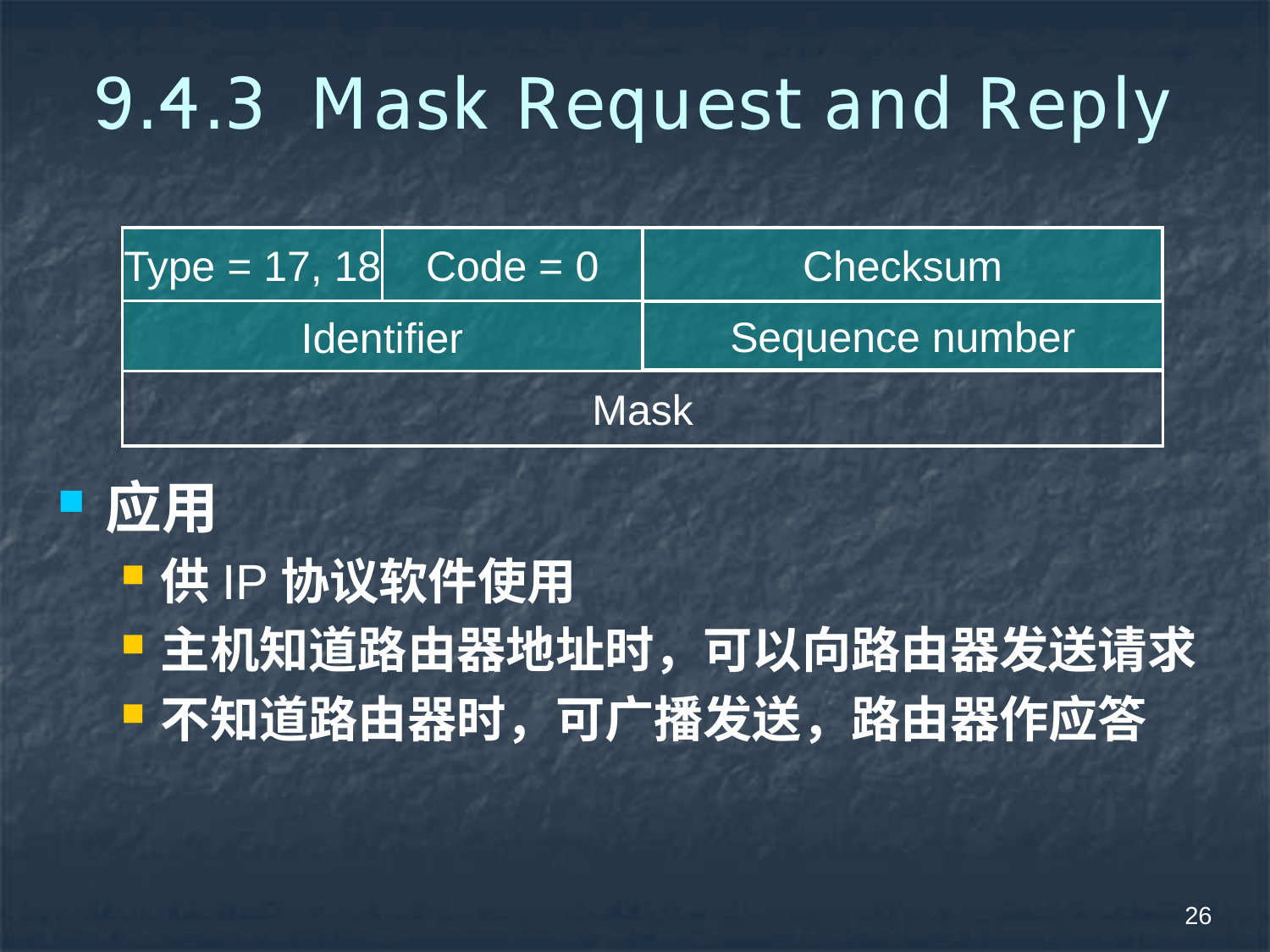

# 9.4.3  Mask Request and Reply
Type = 17, 18
Code = 0
Checksum
Identifier
Sequence number
Mask
应用
供IP协议软件使用
主机知道路由器地址时，可以向路由器发送请求
不知道路由器时，可广播发送，路由器作应答
26